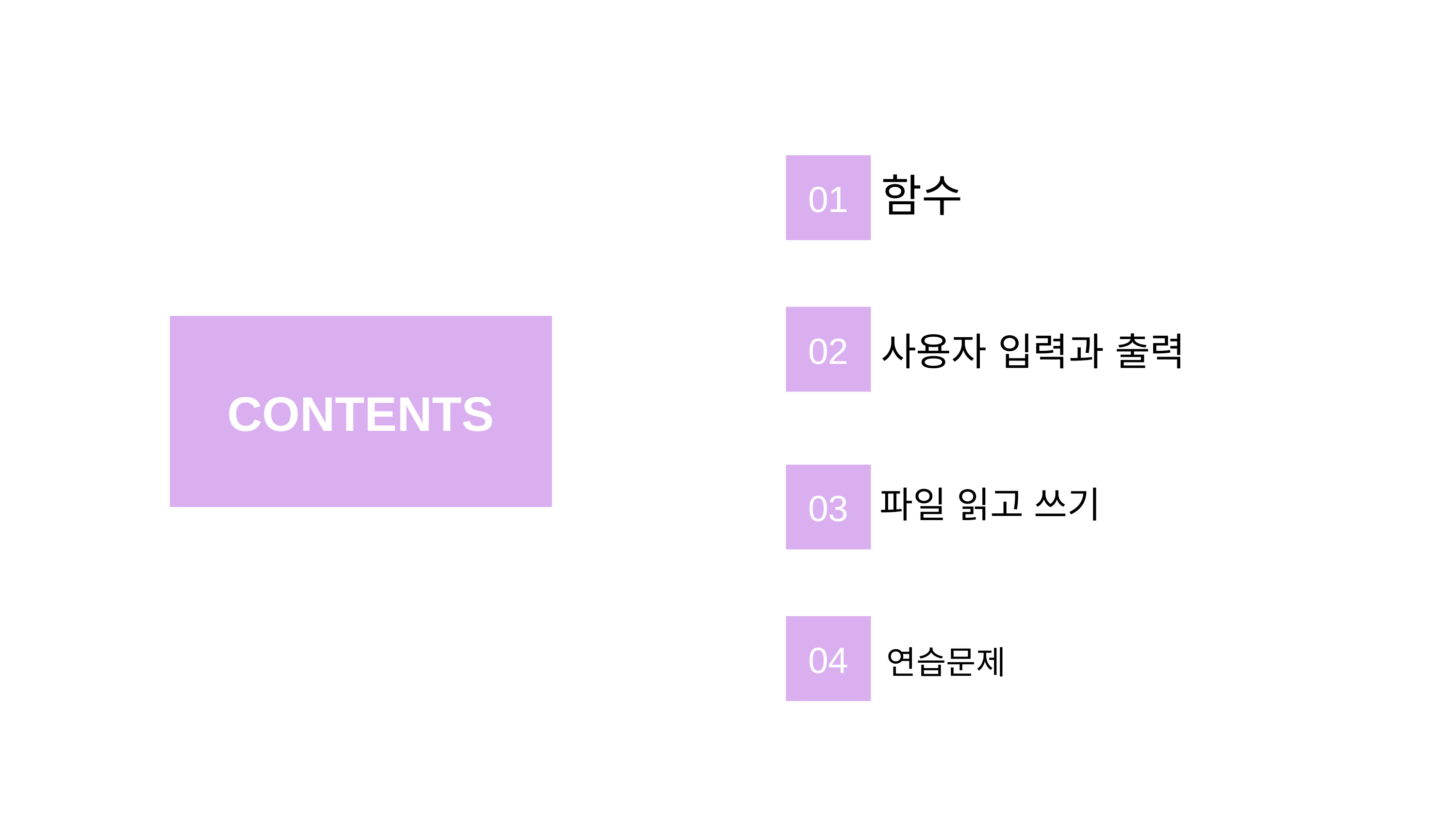

함수
01

02
CONTENTS
사용자 입력과 출력
파일 읽고 쓰기
03

연습문제
04